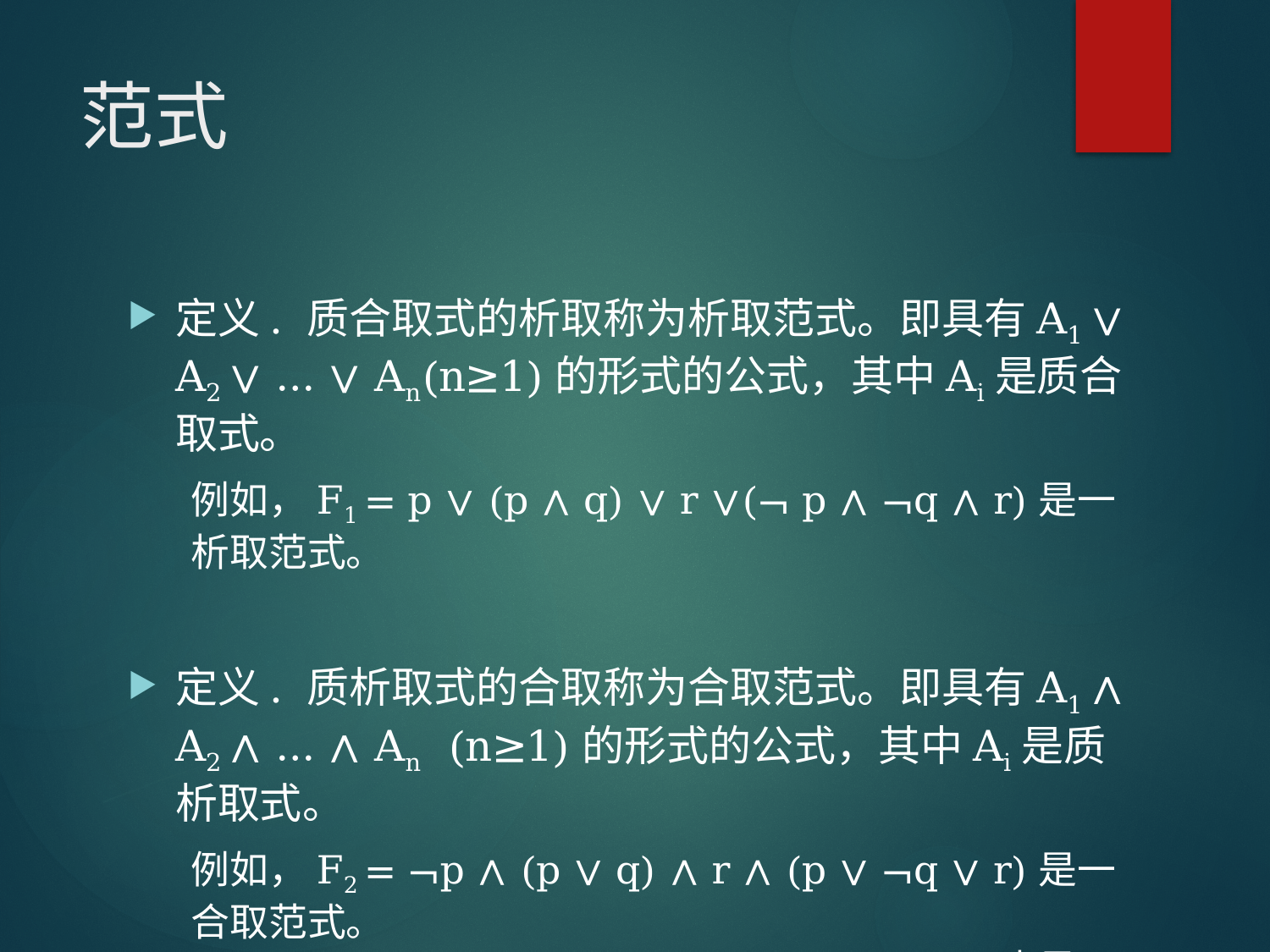

# 范式
定义. 质合取式的析取称为析取范式。即具有A1 ∨ A2 ∨ … ∨ An(n≥1)的形式的公式，其中Ai是质合取式。
例如，F1 = p ∨ (p ∧ q) ∨ r ∨(¬ p ∧ ¬q ∧ r)是一析取范式。

定义. 质析取式的合取称为合取范式。即具有A1 ∧ A2 ∧ … ∧ An  (n≥1)的形式的公式，其中Ai是质析取式。
例如，F2 = ¬p ∧ (p ∨ q) ∧ r ∧ (p ∨ ¬q ∨ r)是一合取范式。
F3=(¬p ∨ q ∨ r) ∧ (p ∨ q) ∧ r ∧ (p ∨ ¬r)也是一合取范式。